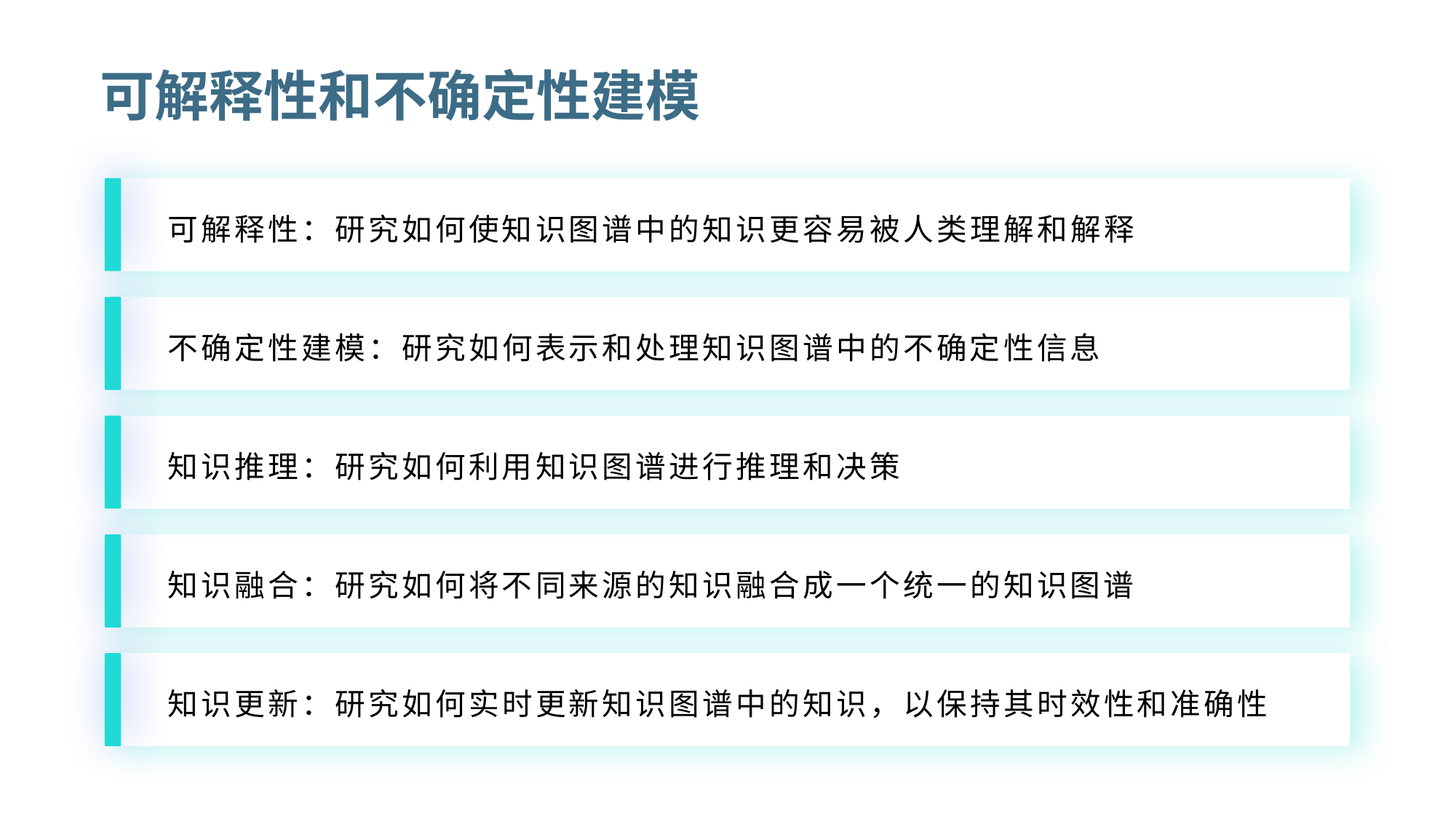

# 可解释性和不确定性建模

可解释性：研究如何使知识图谱中的知识更容易被人类理解和解释

不确定性建模：研究如何表示和处理知识图谱中的不确定性信息

知识推理：研究如何利用知识图谱进行推理和决策

知识融合：研究如何将不同来源的知识融合成一个统一的知识图谱

知识更新：研究如何实时更新知识图谱中的知识，以保持其时效性和准确性